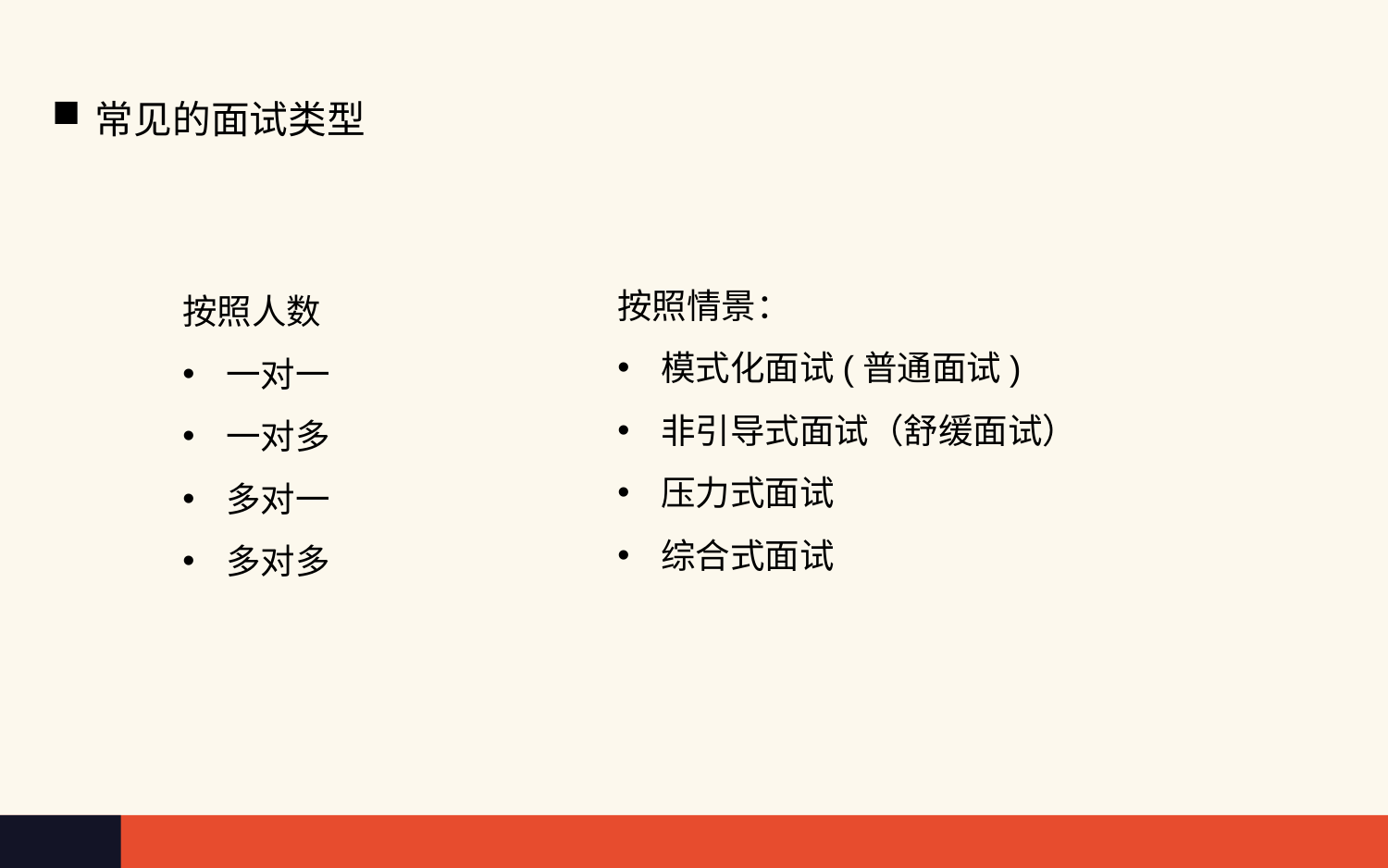

常见的面试类型
按照情景：
模式化面试(普通面试)
非引导式面试（舒缓面试）
压力式面试
综合式面试

按照人数
一对一
一对多
多对一
多对多